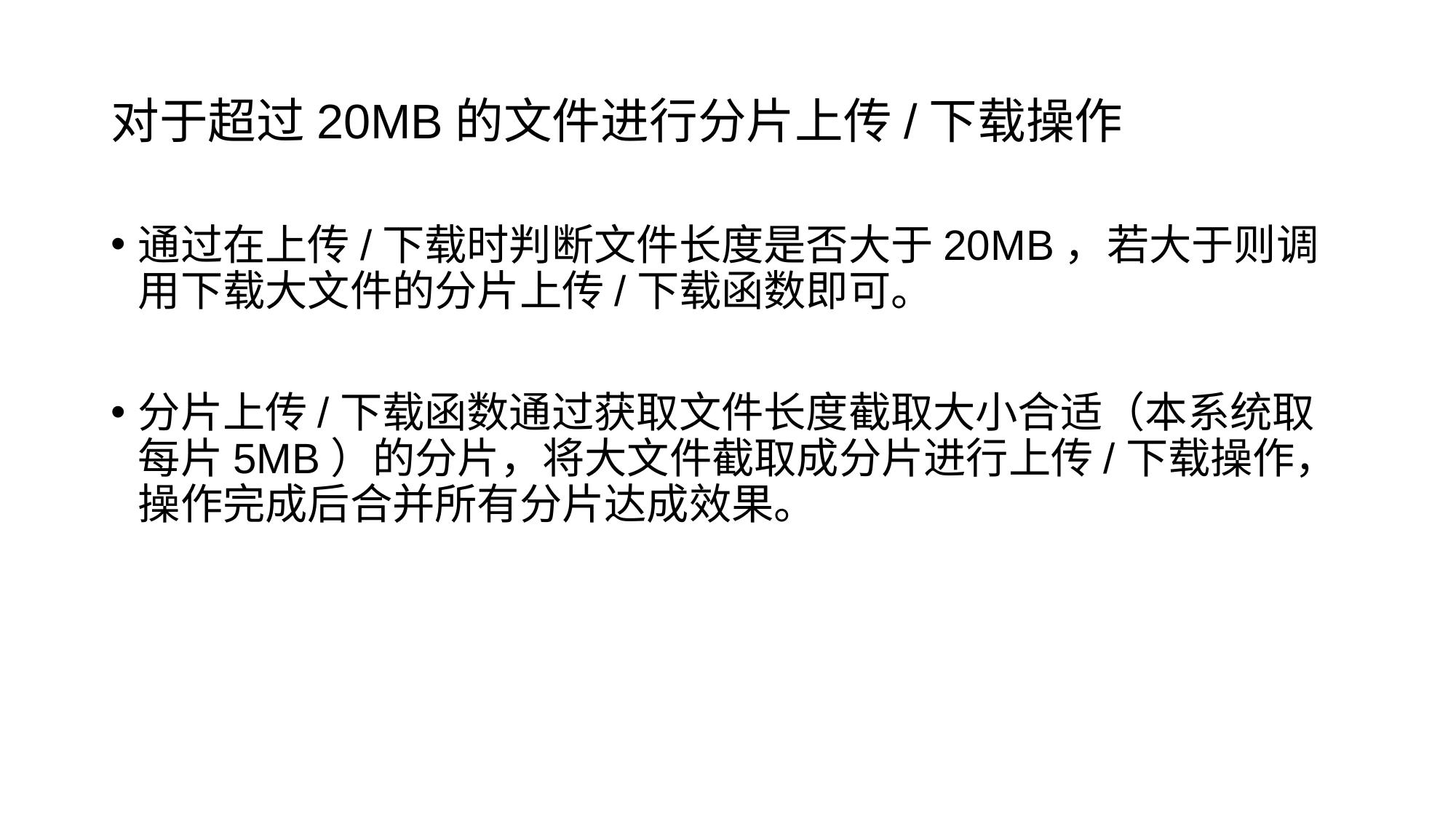

# 对于超过20MB的文件进行分片上传/下载操作
通过在上传/下载时判断文件长度是否大于20MB，若大于则调用下载大文件的分片上传/下载函数即可。

分片上传/下载函数通过获取文件长度截取大小合适（本系统取每片5MB）的分片，将大文件截取成分片进行上传/下载操作，操作完成后合并所有分片达成效果。